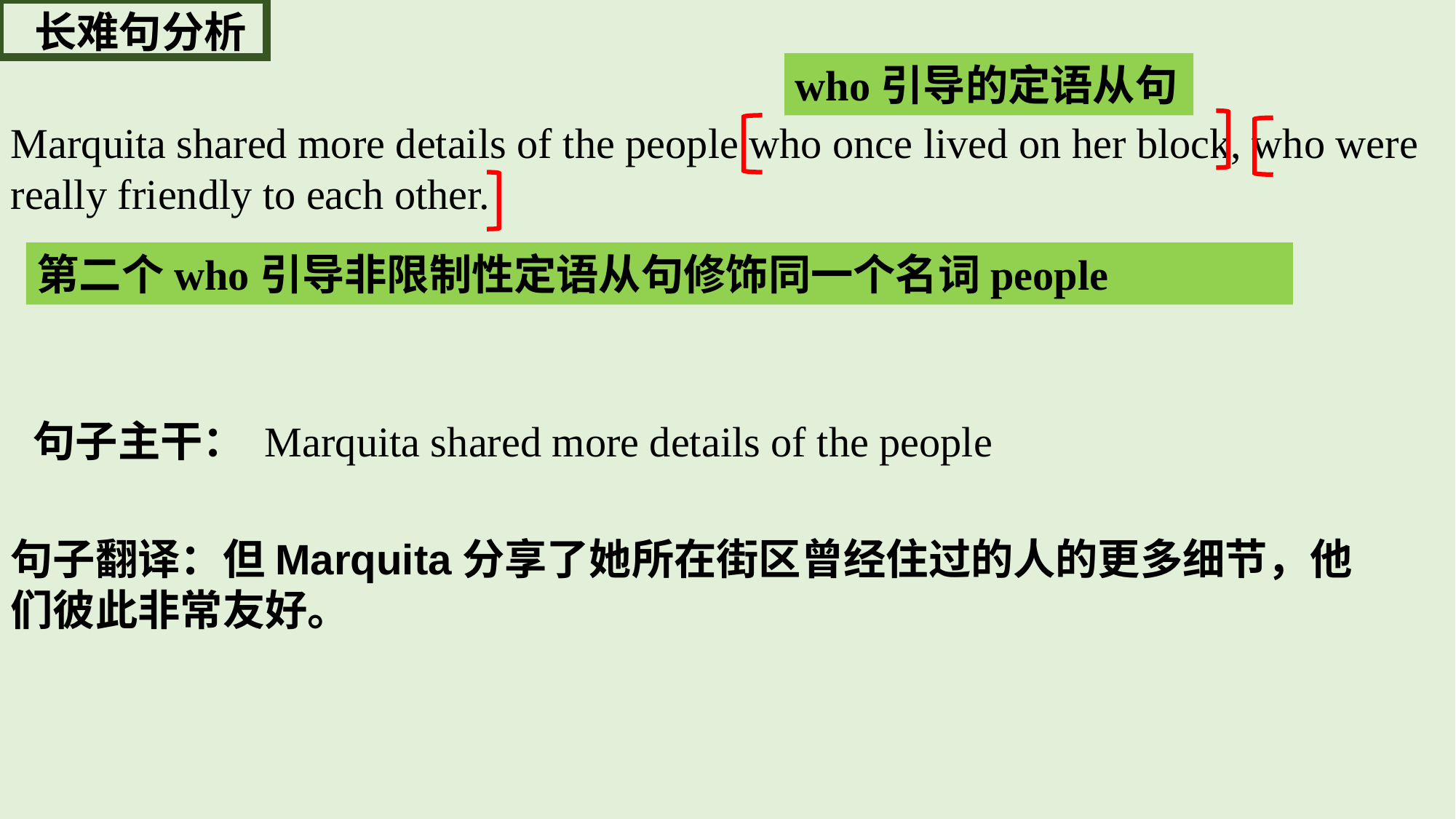

长难句分析
who引导的定语从句

Marquita shared more details of the people who once lived on her block, who were really friendly to each other.

第二个who引导非限制性定语从句修饰同一个名词people
句子主干： Marquita shared more details of the people
句子翻译：但Marquita分享了她所在街区曾经住过的人的更多细节，他们彼此非常友好。